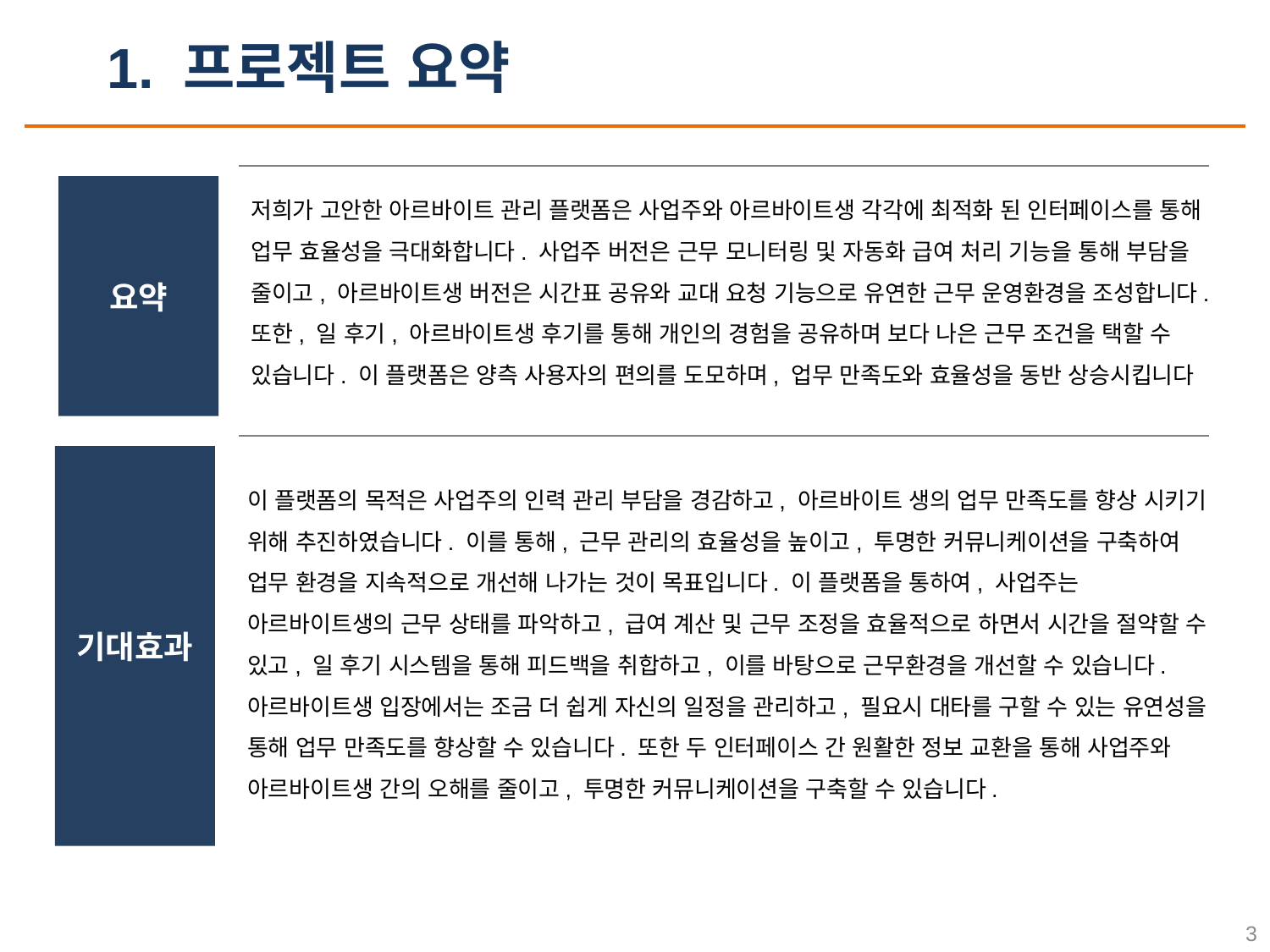

1. 프로젝트 요약
요약
저희가 고안한 아르바이트 관리 플랫폼은 사업주와 아르바이트생 각각에 최적화 된 인터페이스를 통해 업무 효율성을 극대화합니다. 사업주 버전은 근무 모니터링 및 자동화 급여 처리 기능을 통해 부담을 줄이고, 아르바이트생 버전은 시간표 공유와 교대 요청 기능으로 유연한 근무 운영환경을 조성합니다. 또한, 일 후기, 아르바이트생 후기를 통해 개인의 경험을 공유하며 보다 나은 근무 조건을 택할 수 있습니다. 이 플랫폼은 양측 사용자의 편의를 도모하며, 업무 만족도와 효율성을 동반 상승시킵니다
기대효과
이 플랫폼의 목적은 사업주의 인력 관리 부담을 경감하고, 아르바이트 생의 업무 만족도를 향상 시키기 위해 추진하였습니다. 이를 통해, 근무 관리의 효율성을 높이고, 투명한 커뮤니케이션을 구축하여 업무 환경을 지속적으로 개선해 나가는 것이 목표입니다. 이 플랫폼을 통하여, 사업주는 아르바이트생의 근무 상태를 파악하고, 급여 계산 및 근무 조정을 효율적으로 하면서 시간을 절약할 수 있고, 일 후기 시스템을 통해 피드백을 취합하고, 이를 바탕으로 근무환경을 개선할 수 있습니다. 아르바이트생 입장에서는 조금 더 쉽게 자신의 일정을 관리하고, 필요시 대타를 구할 수 있는 유연성을 통해 업무 만족도를 향상할 수 있습니다. 또한 두 인터페이스 간 원활한 정보 교환을 통해 사업주와 아르바이트생 간의 오해를 줄이고, 투명한 커뮤니케이션을 구축할 수 있습니다.
3